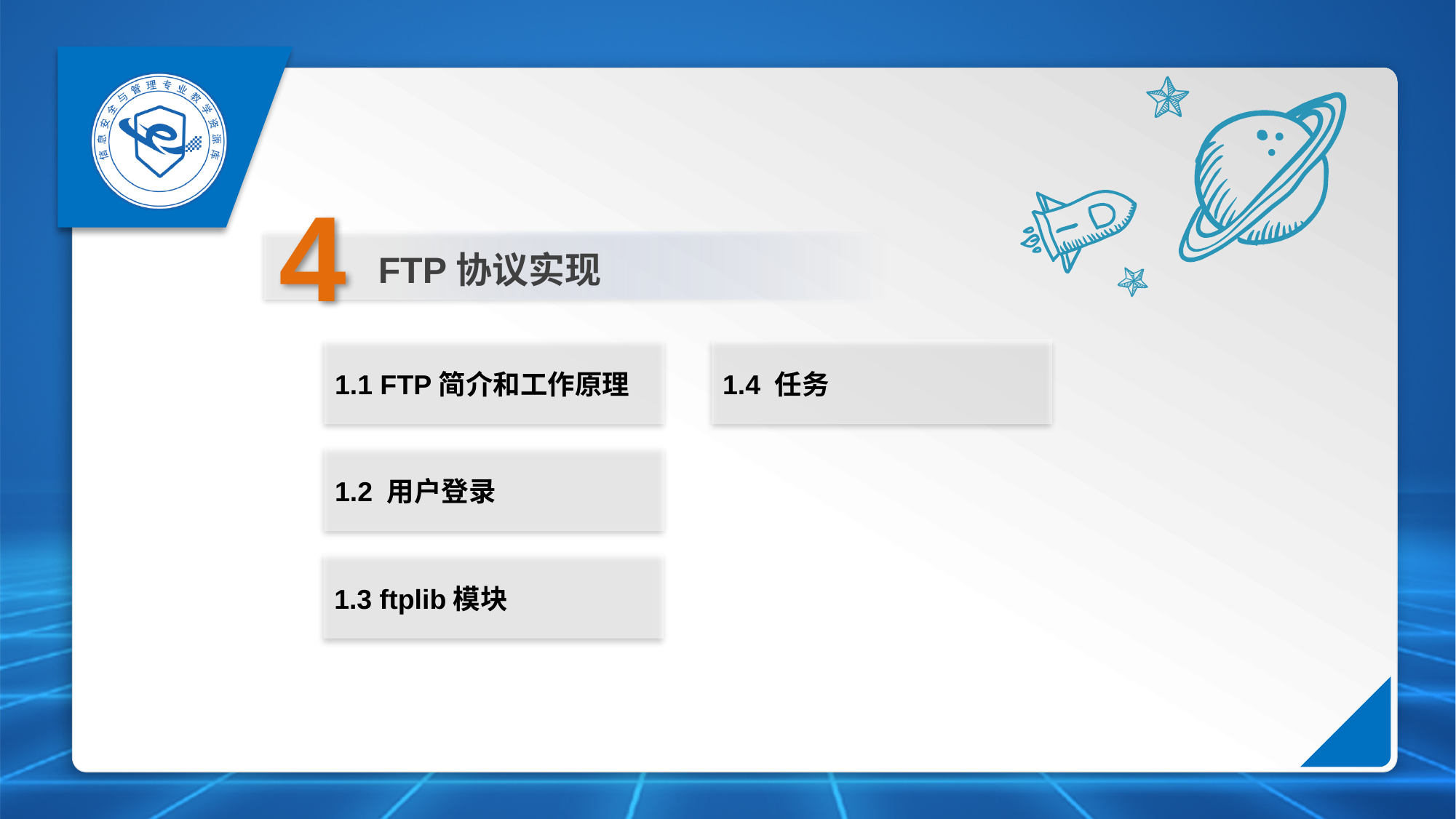

4

FTP协议实现

1.1 FTP简介和工作原理
1.4 任务

1.2 用户登录

1.3 ftplib模块